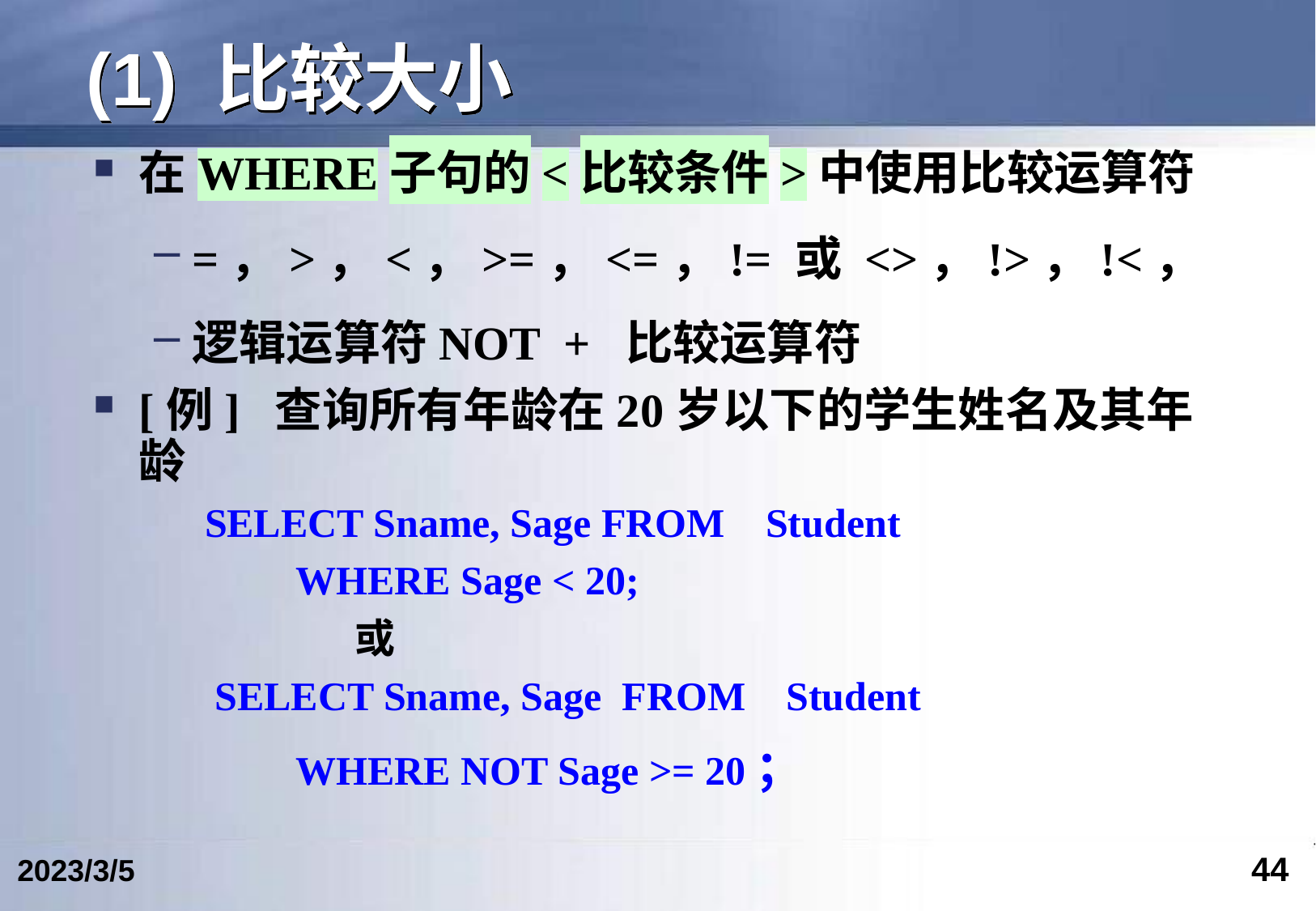

# (1) 比较大小
在WHERE子句的<比较条件>中使用比较运算符
=，>，<，>=，<=，!= 或 <>，!>，!<，
逻辑运算符NOT  +  比较运算符
[例]  查询所有年龄在20岁以下的学生姓名及其年龄
     SELECT Sname, Sage FROM    Student
        WHERE Sage < 20;
 或
SELECT Sname, Sage  FROM    Student
        WHERE NOT Sage >= 20；
44
2023/3/5